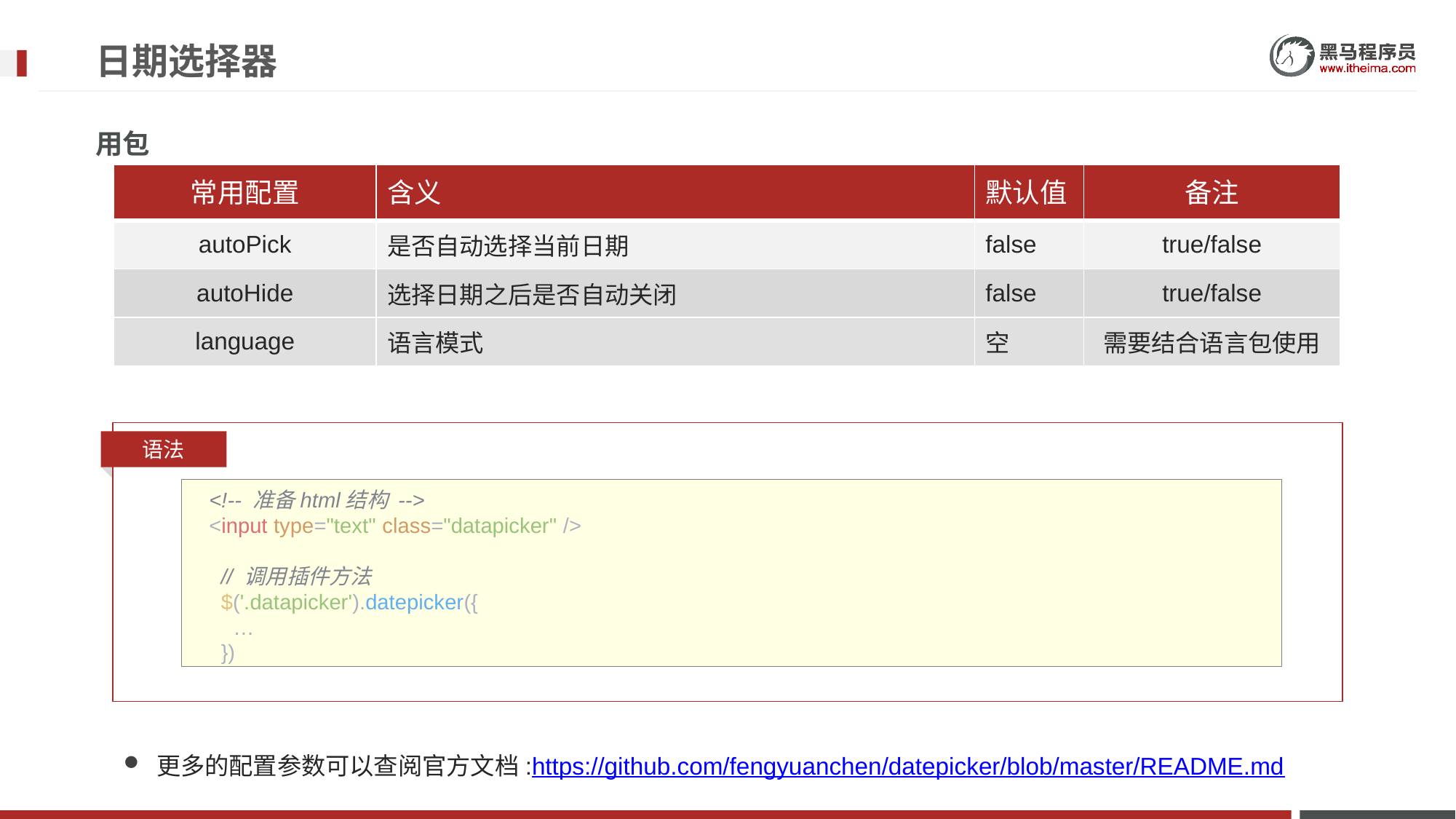

# 日期选择器
用包
| 常用配置 | 含义 | 默认值 | 备注 |
| --- | --- | --- | --- |
| autoPick | 是否自动选择当前日期 | false | true/false |
| autoHide | 选择日期之后是否自动关闭 | false | true/false |
| language | 语言模式 | 空 | 需要结合语言包使用 |

语法

    <!-- 准备html结构 -->
    <input type="text" class="datapicker" />

      // 调用插件方法
      $('.datapicker').datepicker({
        …
      })

更多的配置参数可以查阅官方文档:https://github.com/fengyuanchen/datepicker/blob/master/README.md